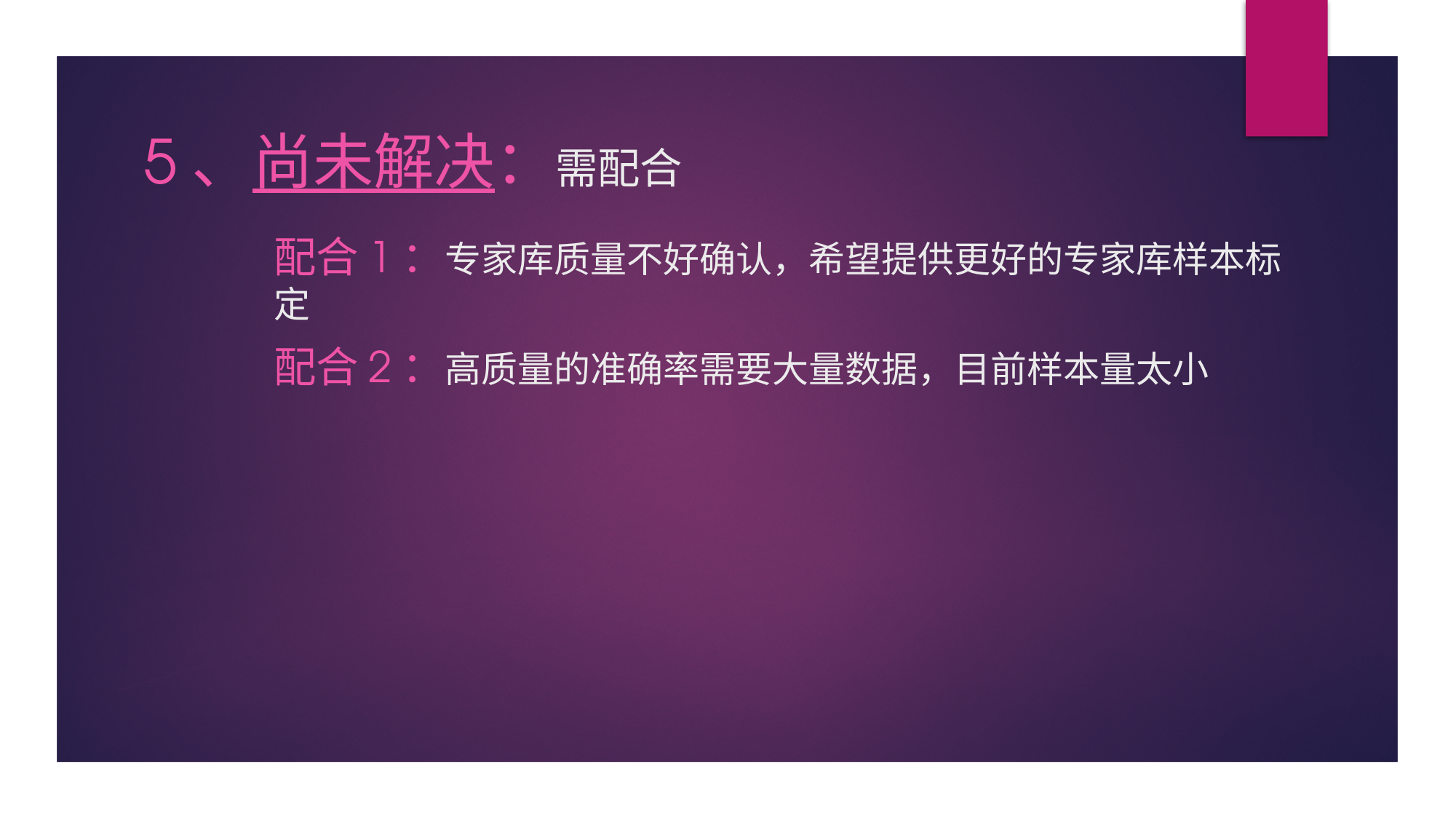

5、尚未解决：需配合
配合1：专家库质量不好确认，希望提供更好的专家库样本标定
配合2：高质量的准确率需要大量数据，目前样本量太小